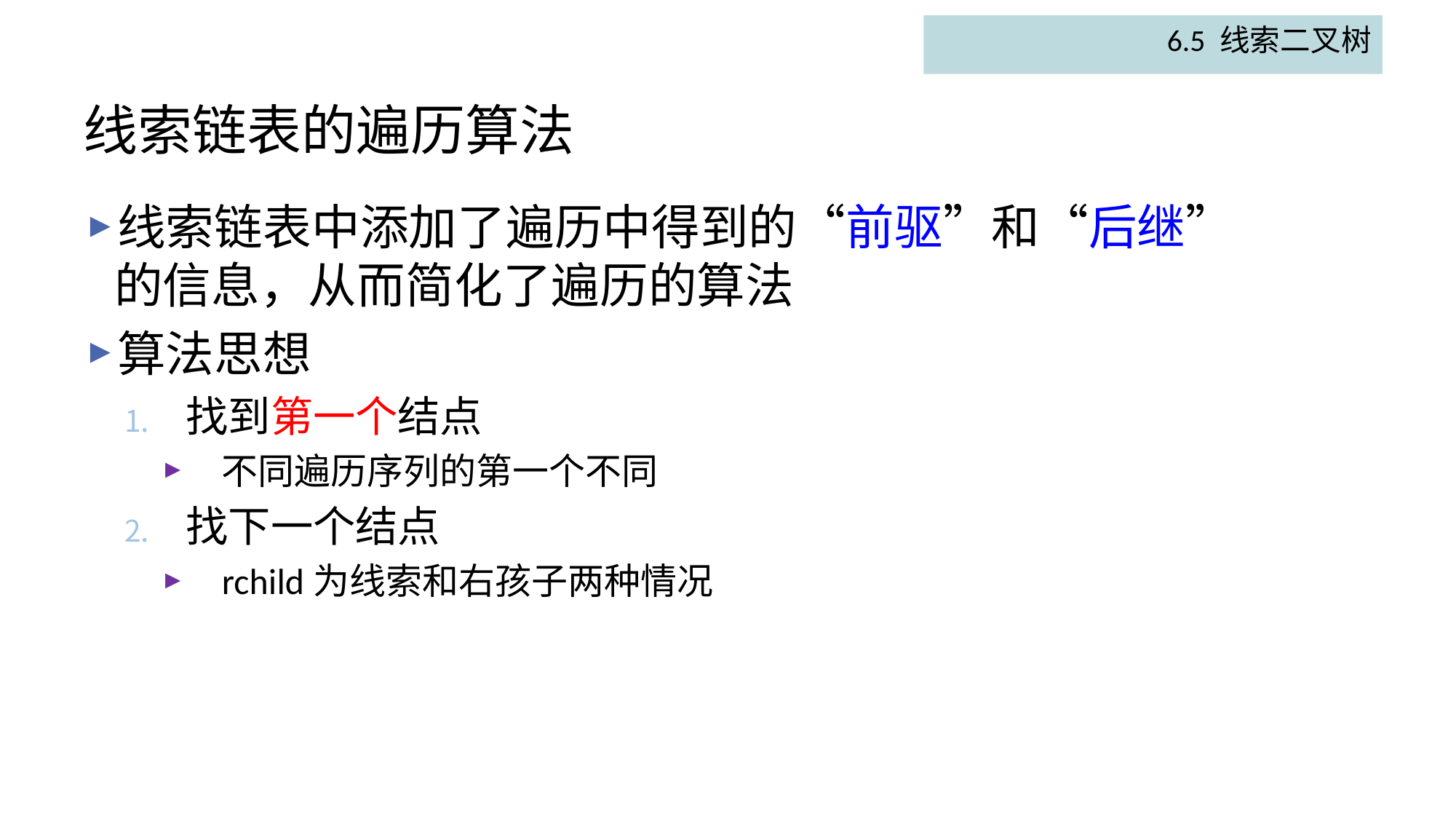

6.5 线索二叉树
# 线索链表的遍历算法
线索链表中添加了遍历中得到的“前驱”和“后继”的信息，从而简化了遍历的算法
算法思想
找到第一个结点
不同遍历序列的第一个不同
找下一个结点
rchild为线索和右孩子两种情况